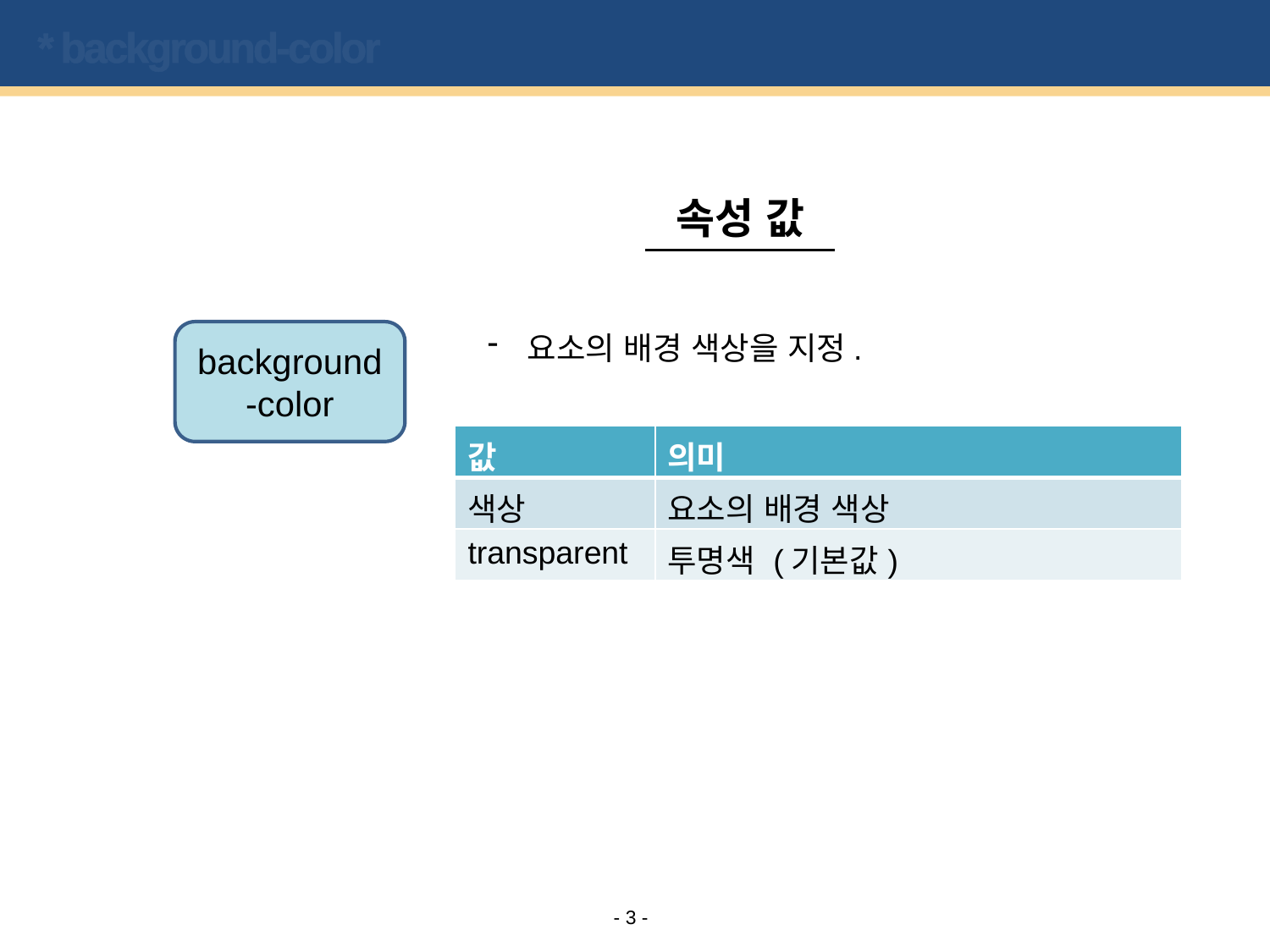

# * background-color
속성 값
background-color
요소의 배경 색상을 지정.
| 값 | 의미 |
| --- | --- |
| 색상 | 요소의 배경 색상 |
| transparent | 투명색 (기본값) |